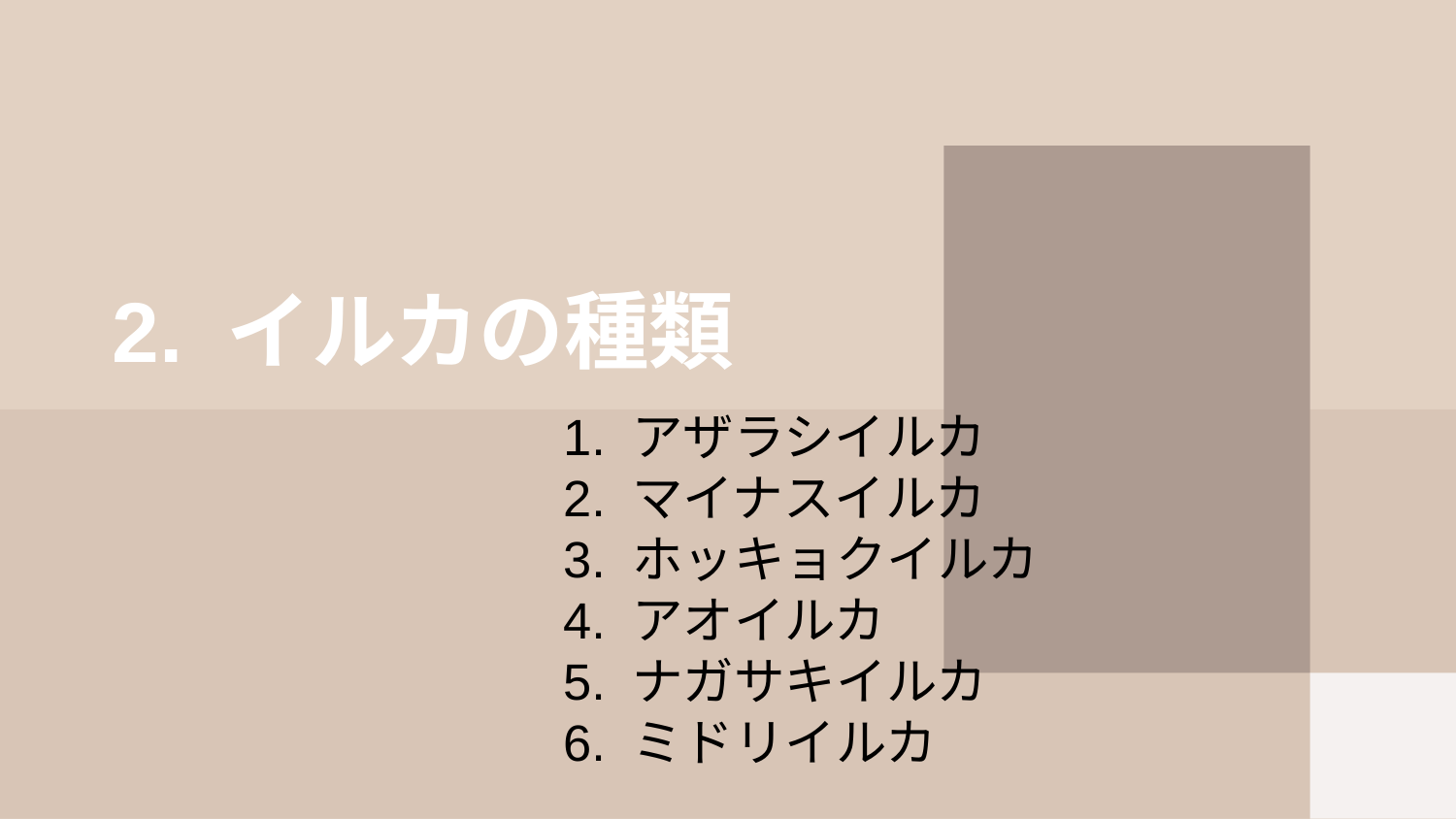

# 2. イルカの種類

1. アザラシイルカ
2. マイナスイルカ
3. ホッキョクイルカ
4. アオイルカ
5. ナガサキイルカ
6. ミドリイルカ